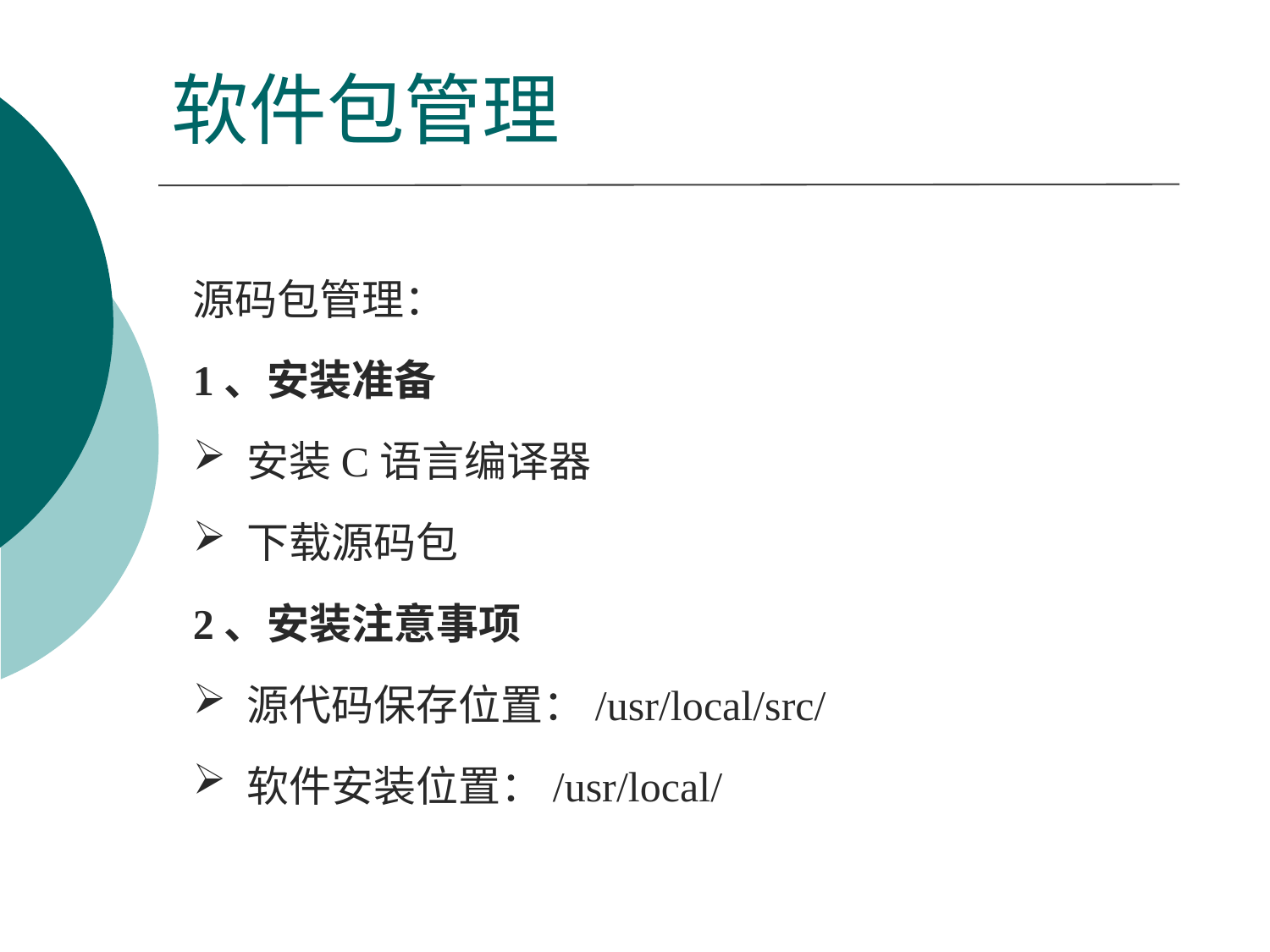

# 软件包管理
源码包管理：
1、安装准备
 安装C语言编译器
 下载源码包
2、安装注意事项
 源代码保存位置：/usr/local/src/
 软件安装位置：/usr/local/